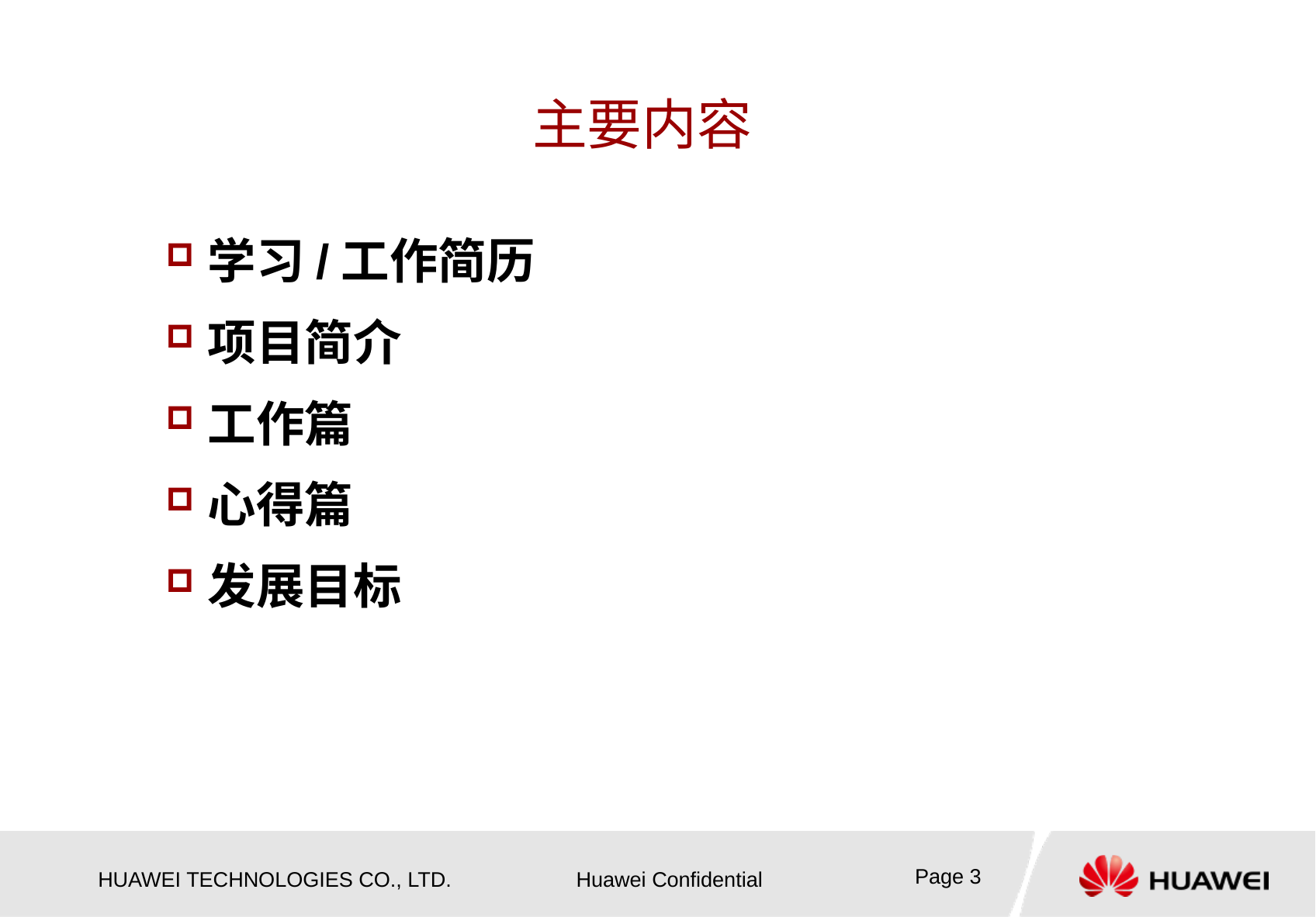

# 主要内容
学习/工作简历
项目简介
工作篇
心得篇
发展目标
Page 3